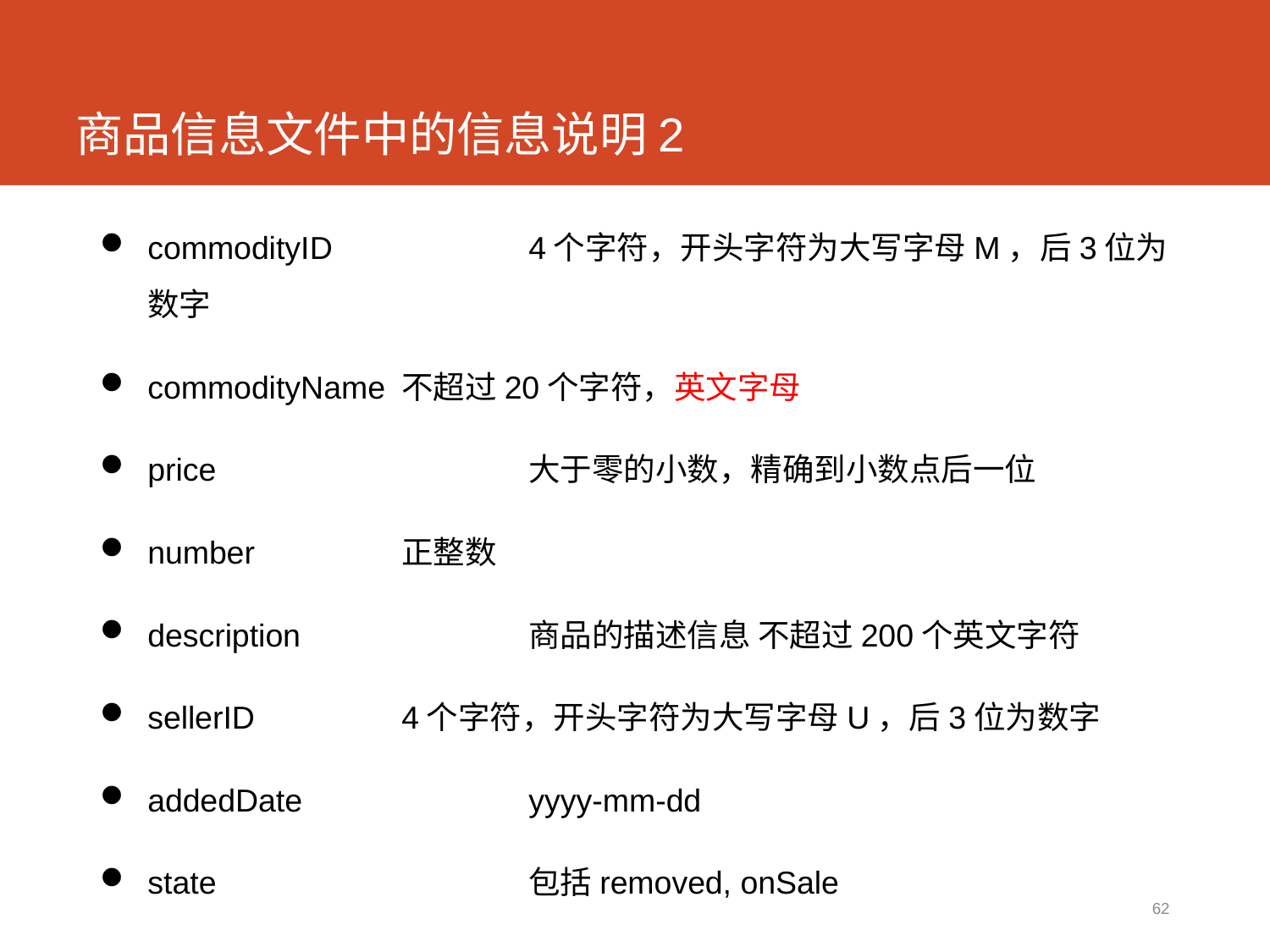

# 商品信息文件中的信息说明2
commodityID          	4个字符，开头字符为大写字母M，后3位为数字
commodityName 	不超过20个字符，英文字母
price       		大于零的小数，精确到小数点后一位
number		正整数
description		商品的描述信息 不超过200个英文字符
sellerID		4个字符，开头字符为大写字母U，后3位为数字
addedDate 		yyyy-mm-dd
state			包括removed, onSale

62